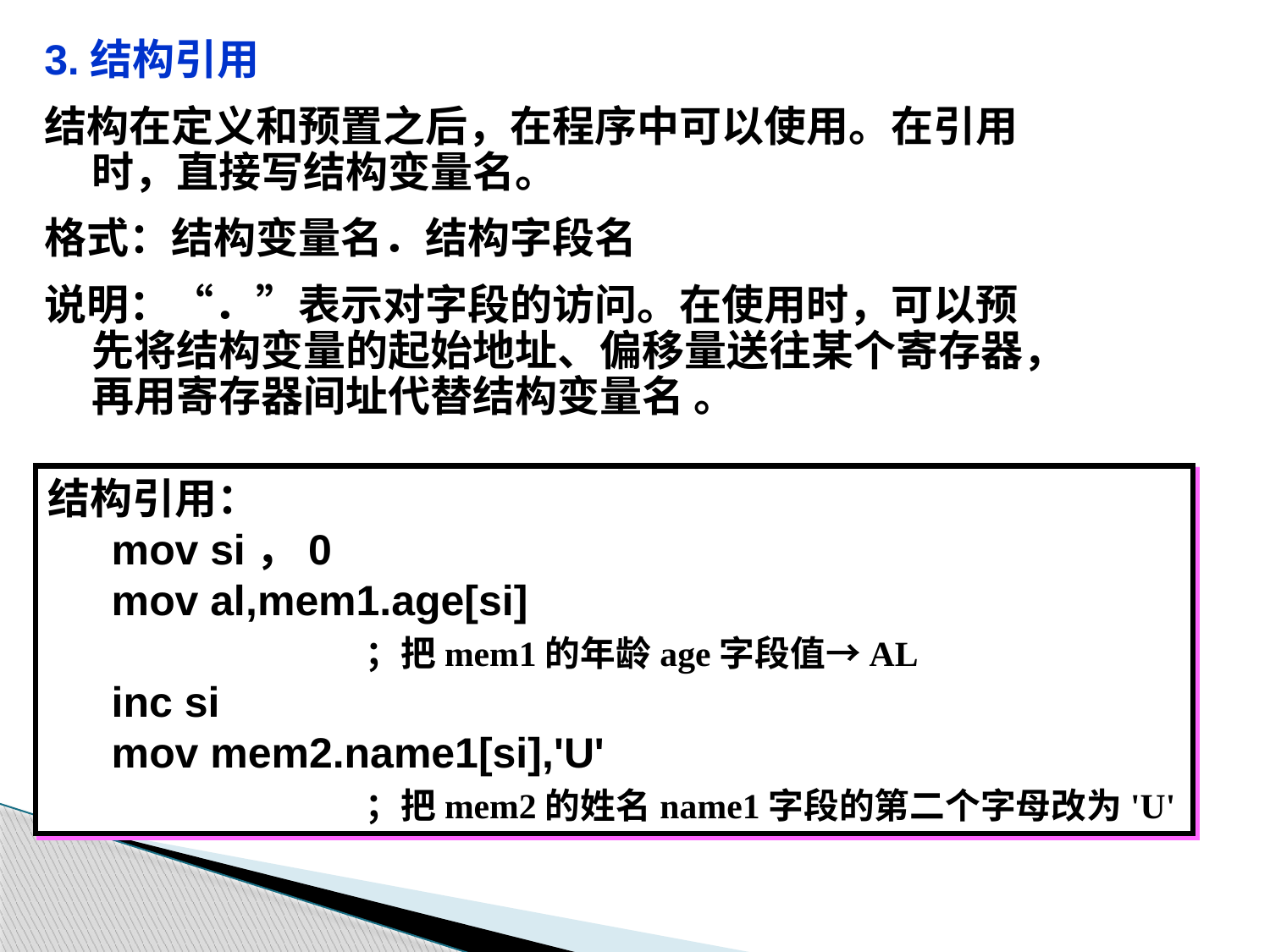

3.结构引用
结构在定义和预置之后，在程序中可以使用。在引用时，直接写结构变量名。
格式：结构变量名．结构字段名
说明：“．”表示对字段的访问。在使用时，可以预先将结构变量的起始地址、偏移量送往某个寄存器，再用寄存器间址代替结构变量名 。
结构引用：
mov si，0
mov al,mem1.age[si]
 		；把mem1的年龄age字段值→AL
inc si
mov mem2.name1[si],'U'
		；把mem2的姓名name1字段的第二个字母改为'U'